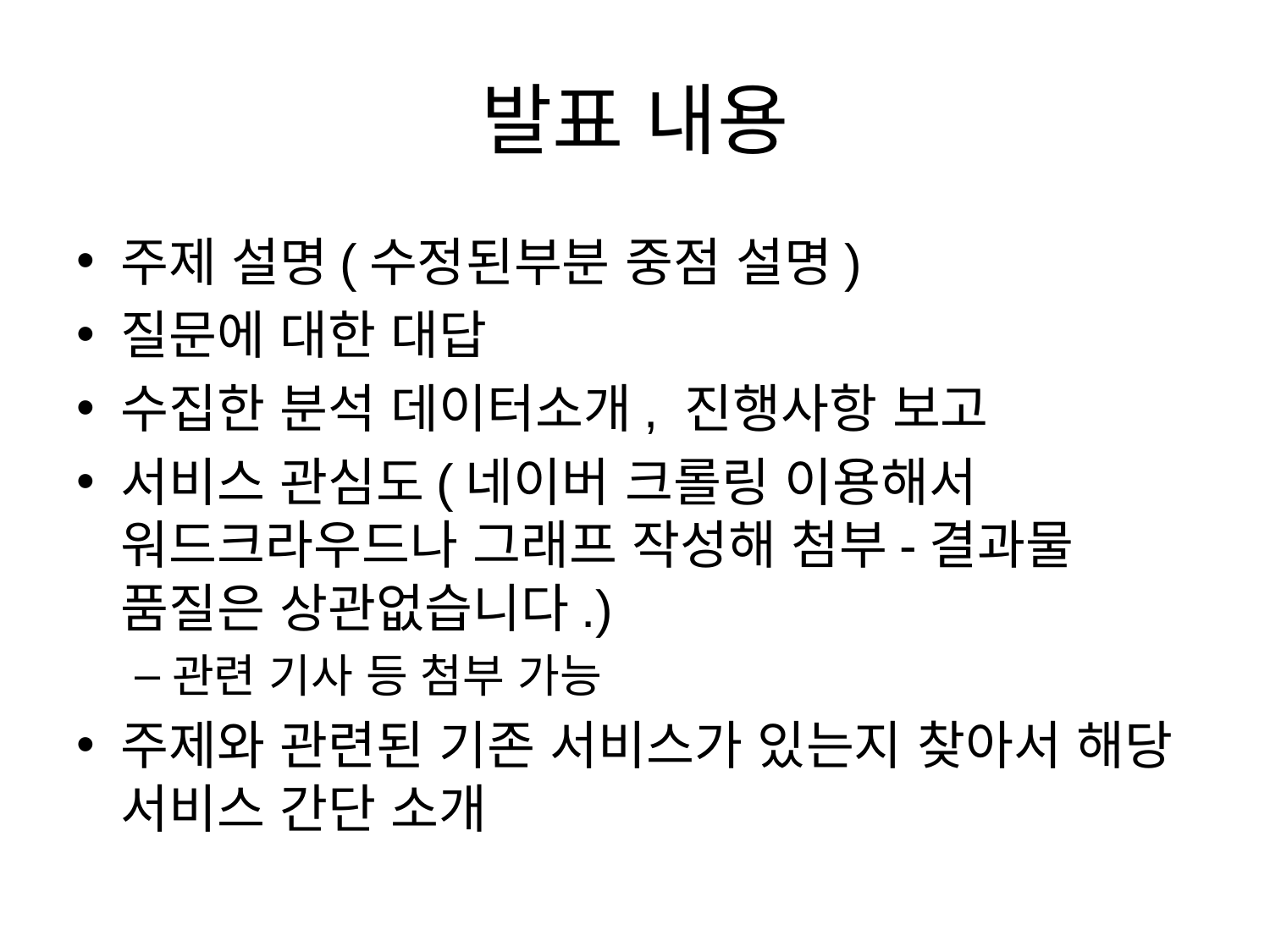

# 발표 내용
주제 설명(수정된부분 중점 설명)
질문에 대한 대답
수집한 분석 데이터소개, 진행사항 보고
서비스 관심도(네이버 크롤링 이용해서 워드크라우드나 그래프 작성해 첨부-결과물 품질은 상관없습니다.)
관련 기사 등 첨부 가능
주제와 관련된 기존 서비스가 있는지 찾아서 해당 서비스 간단 소개